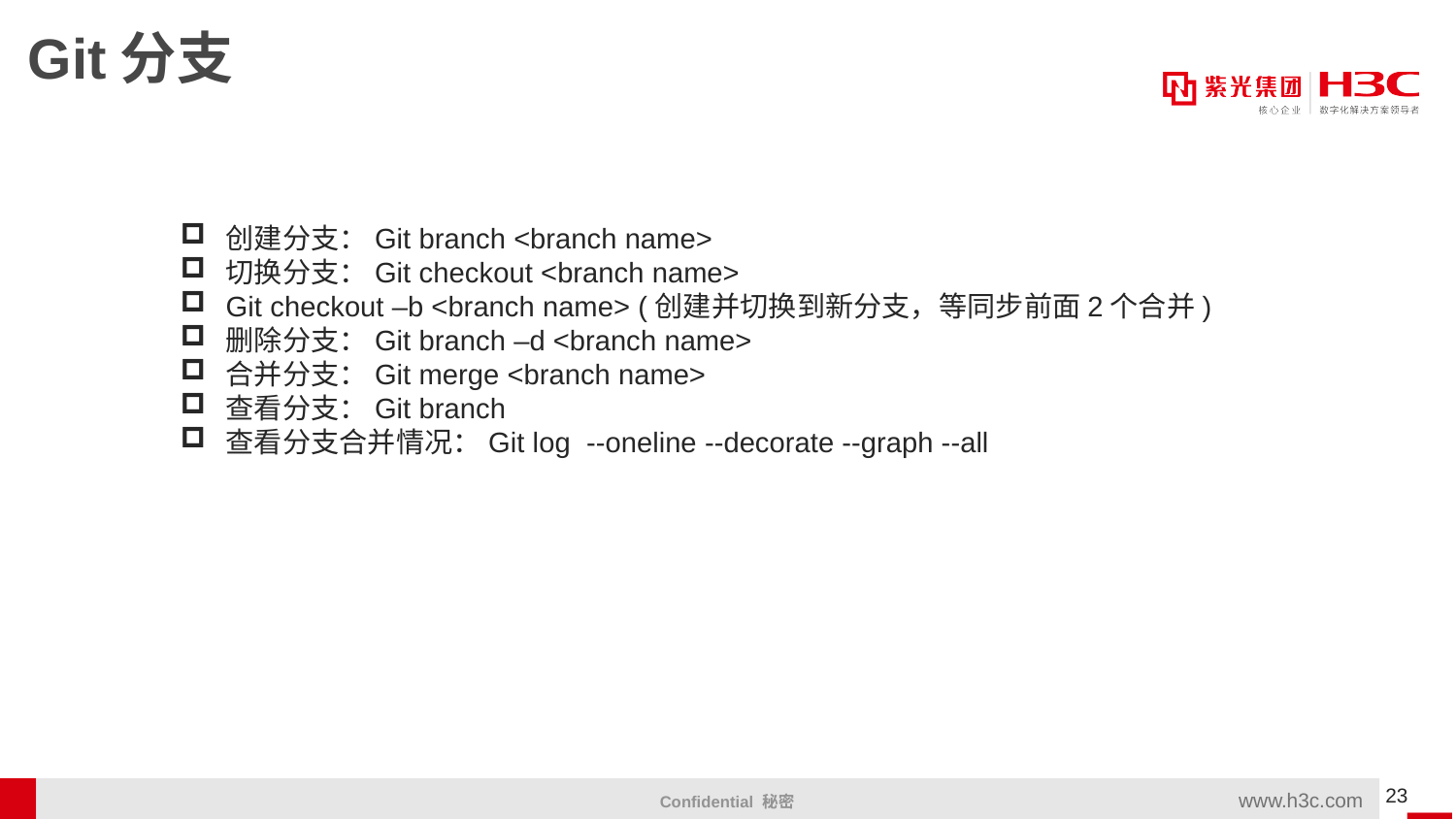

# Git分支

创建分支：Git branch <branch name>
切换分支：Git checkout <branch name>
Git checkout –b <branch name> (创建并切换到新分支，等同步前面2个合并)
删除分支：Git branch –d <branch name>
合并分支：Git merge <branch name>
查看分支：Git branch
查看分支合并情况：Git log  --oneline --decorate --graph --all